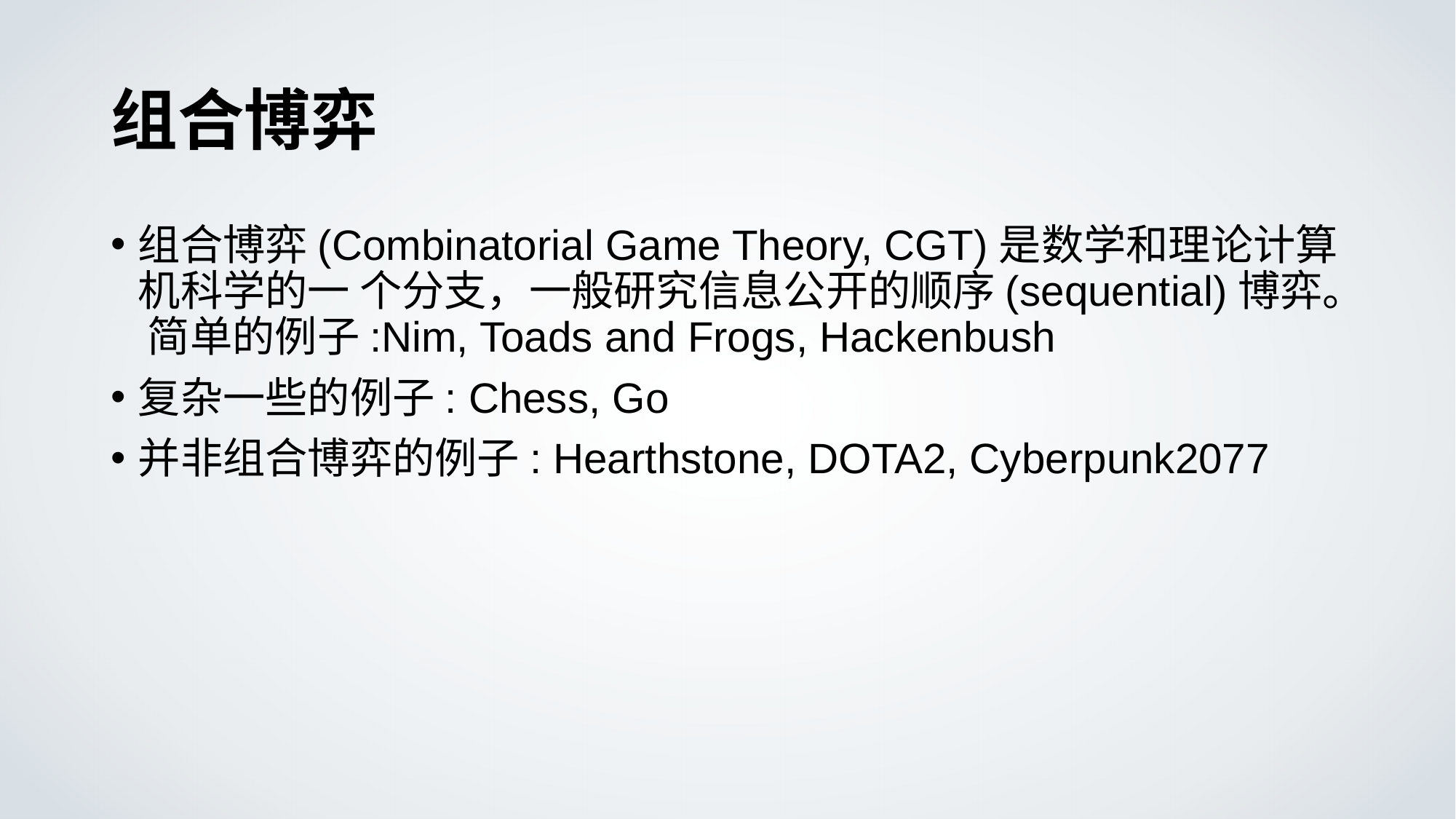

# 组合博弈
组合博弈(Combinatorial Game Theory, CGT)是数学和理论计算机科学的一 个分支，一般研究信息公开的顺序(sequential)博弈。 简单的例子:Nim, Toads and Frogs, Hackenbush
复杂一些的例子: Chess, Go
并非组合博弈的例子: Hearthstone, DOTA2, Cyberpunk2077